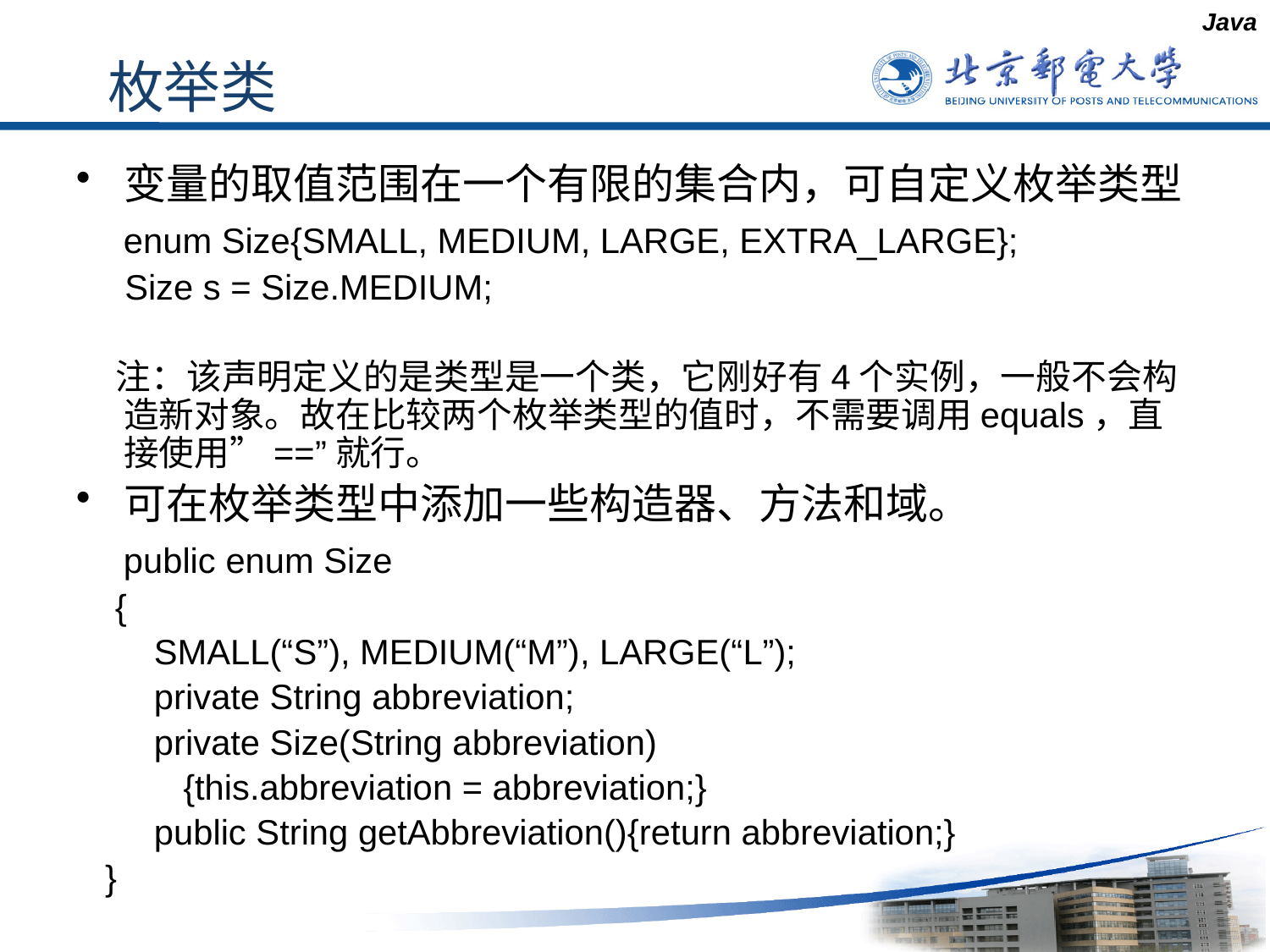

Java
# 枚举类
变量的取值范围在一个有限的集合内，可自定义枚举类型
    enum Size{SMALL, MEDIUM, LARGE, EXTRA_LARGE};
     Size s = Size.MEDIUM;

    注：该声明定义的是类型是一个类，它刚好有4个实例，一般不会构造新对象。故在比较两个枚举类型的值时，不需要调用equals，直接使用”==”就行。
可在枚举类型中添加一些构造器、方法和域。
    public enum Size
    {
        SMALL(“S”), MEDIUM(“M”), LARGE(“L”);
        private String abbreviation;
        private Size(String abbreviation)
           {this.abbreviation = abbreviation;}
        public String getAbbreviation(){return abbreviation;}
   }